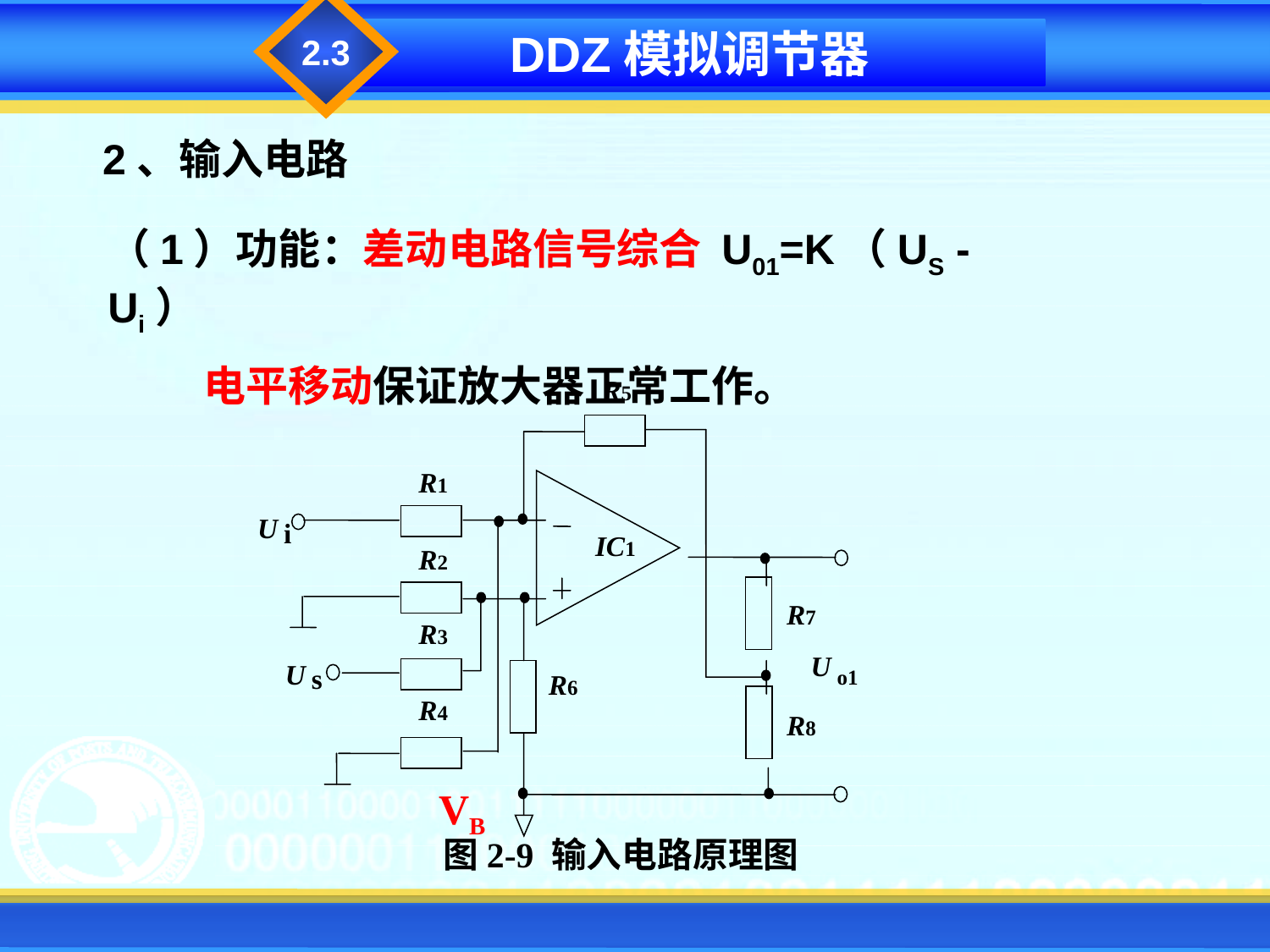

2.3
DDZ模拟调节器
2、输入电路
（1）功能：差动电路信号综合 U01=K（US -Ui）
         电平移动保证放大器正常工作。
R5

R1

U

i

IC1

R2

R7

R3

U
U
s
o1

R6

R4
R8

VB
图2-9 输入电路原理图